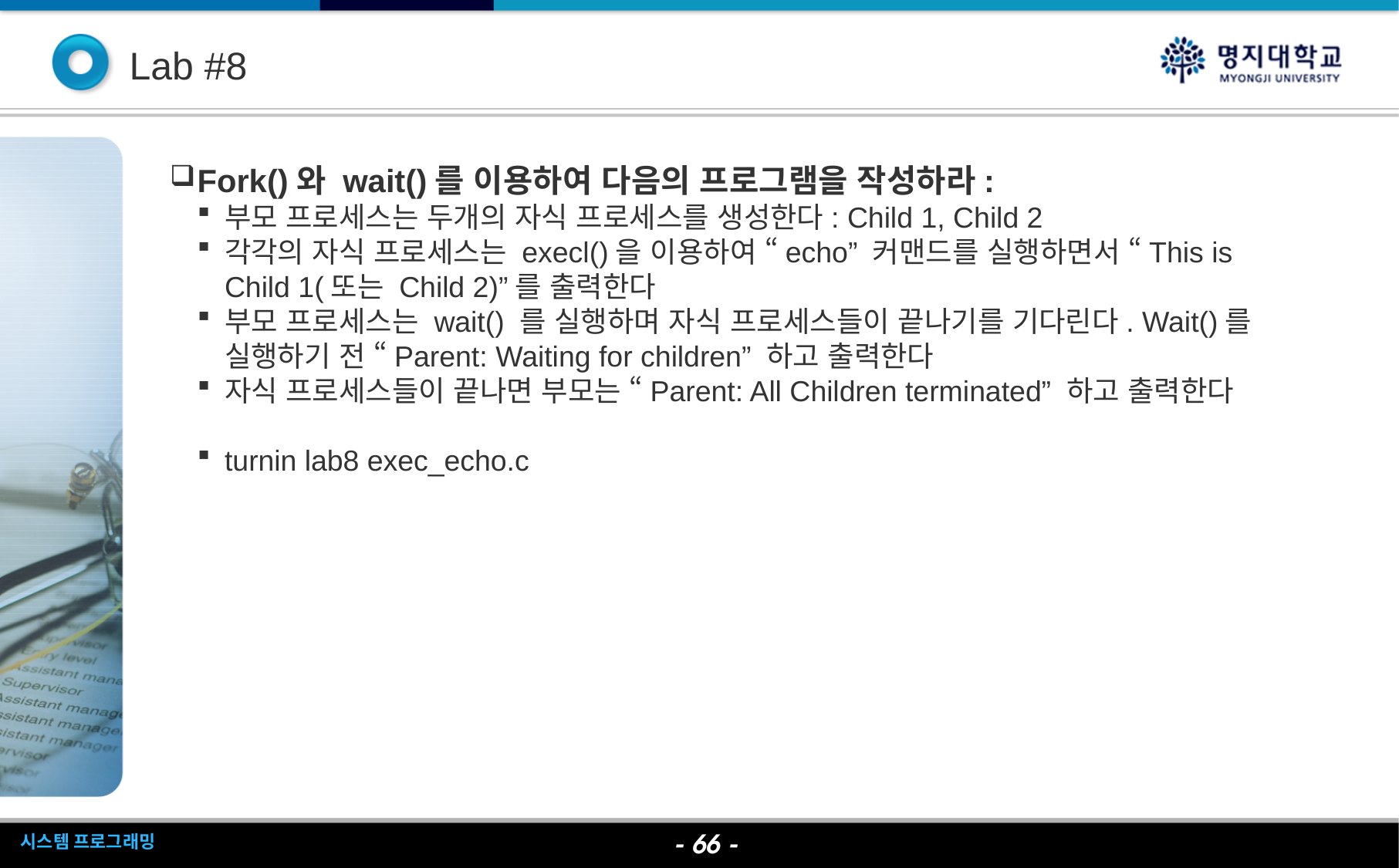

Lab #8
Fork()와 wait()를 이용하여 다음의 프로그램을 작성하라:
부모 프로세스는 두개의 자식 프로세스를 생성한다: Child 1, Child 2
각각의 자식 프로세스는 execl()을 이용하여 “echo” 커맨드를 실행하면서 “This is Child 1(또는 Child 2)”를 출력한다
부모 프로세스는 wait() 를 실행하며 자식 프로세스들이 끝나기를 기다린다. Wait()를 실행하기 전 “Parent: Waiting for children” 하고 출력한다
자식 프로세스들이 끝나면 부모는 “Parent: All Children terminated” 하고 출력한다

turnin lab8 exec_echo.c
- 66 -